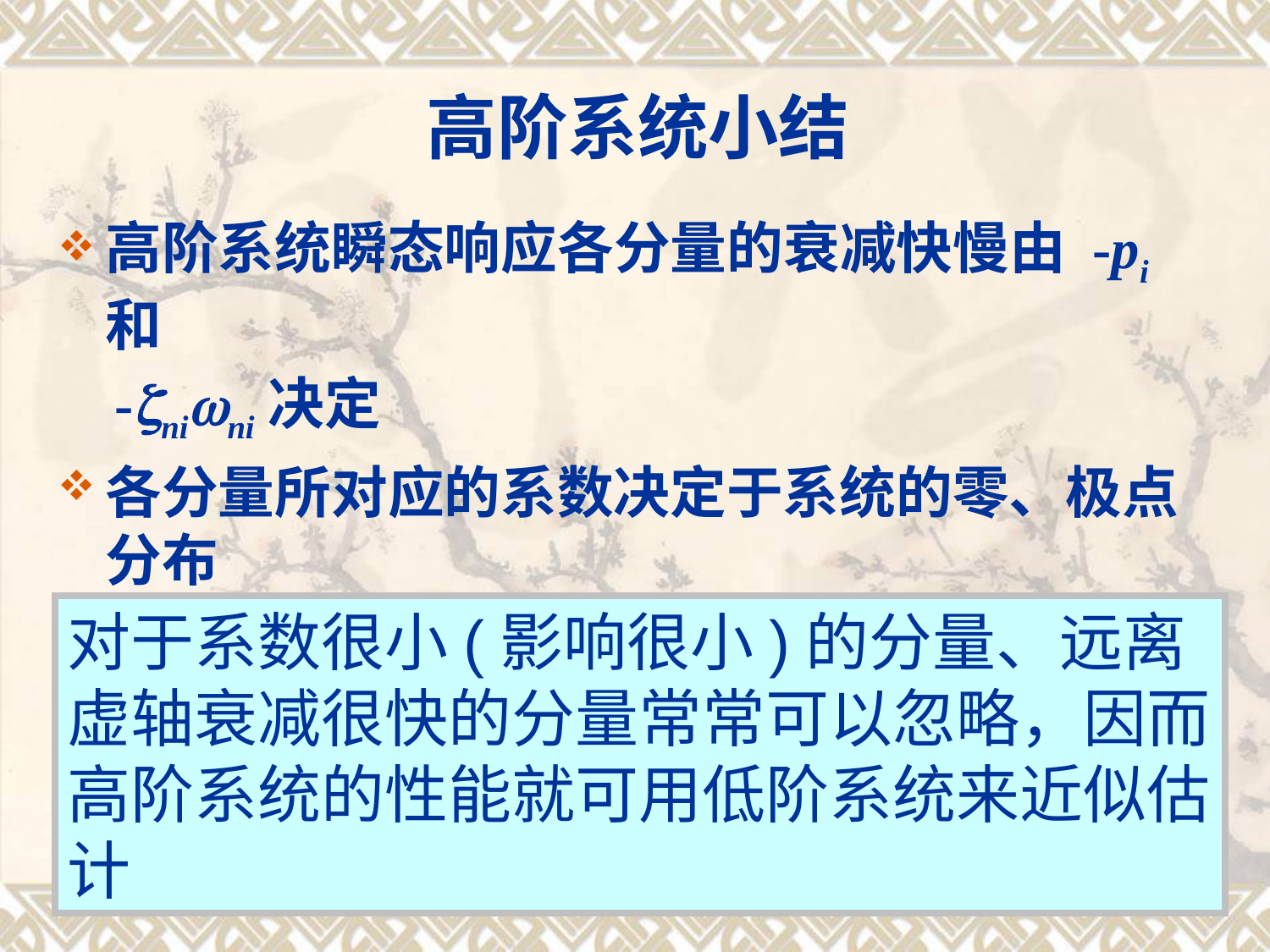

高阶系统小结
高阶系统瞬态响应各分量的衰减快慢由 -pi和
    -ζniωni决定
各分量所对应的系数决定于系统的零、极点分布
系统的零极点影响瞬态响应曲线的形状
对于系数很小(影响很小)的分量、远离虚轴衰减很快的分量常常可以忽略，因而高阶系统的性能就可用低阶系统来近似估计
58
58